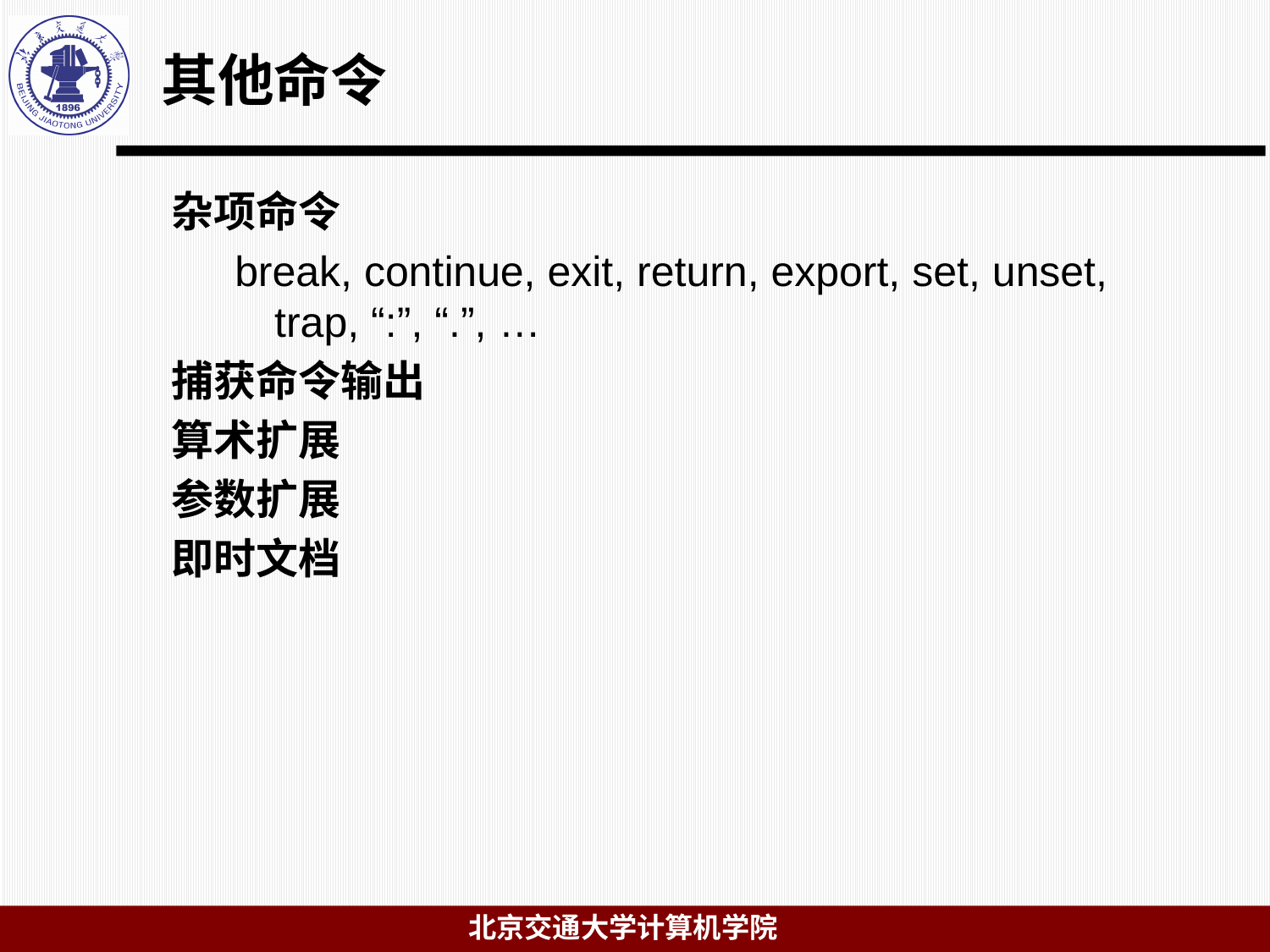

# 其他命令
杂项命令
break, continue, exit, return, export, set, unset, trap, “:”, “.”, …
捕获命令输出
算术扩展
参数扩展
即时文档